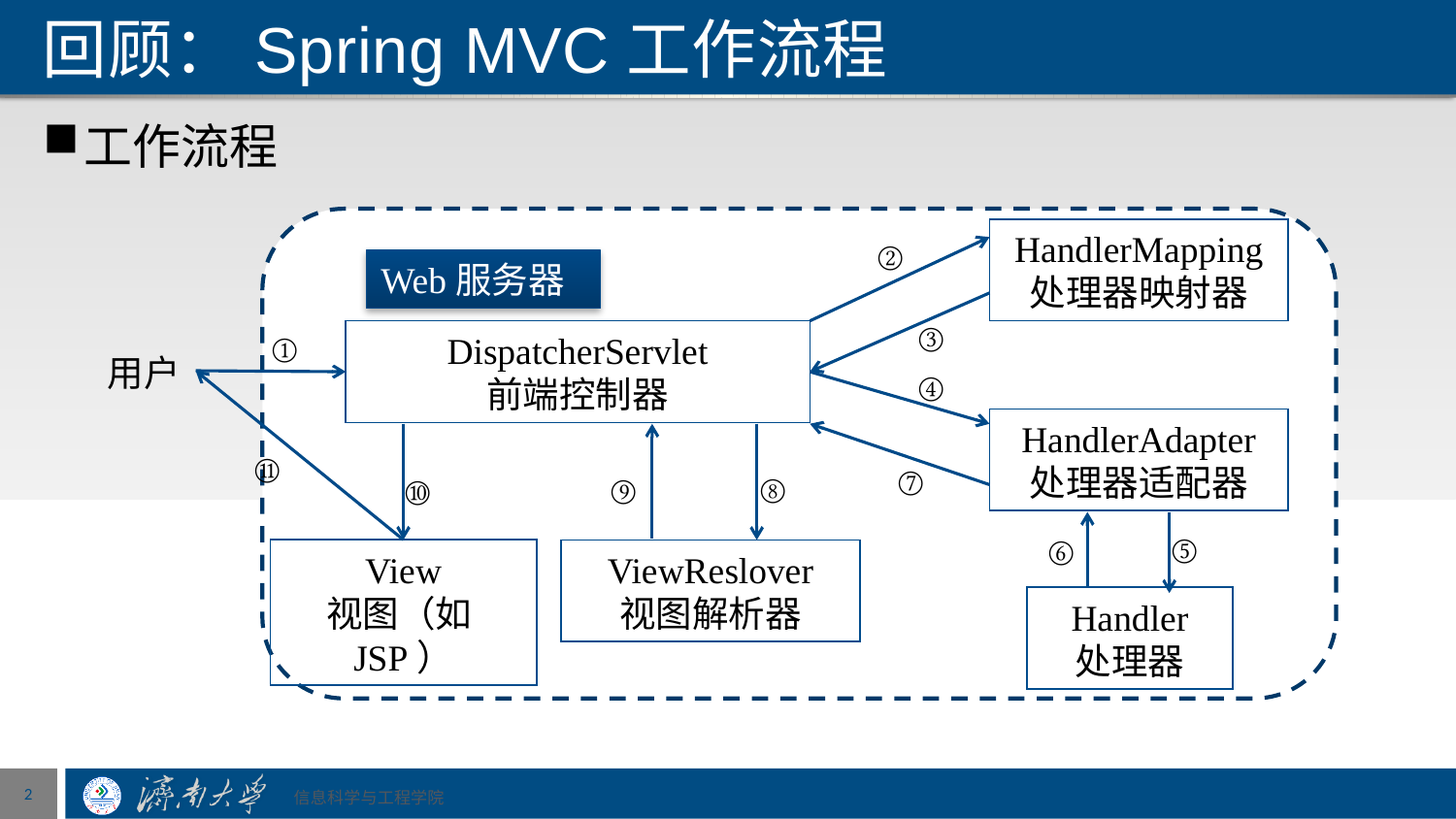

# 回顾：Spring MVC工作流程
工作流程

HandlerMapping
处理器映射器
②
Web服务器
③
①
DispatcherServlet
前端控制器
用户
④
HandlerAdapter
处理器适配器
⑪
⑦
⑧
⑨
⑩
⑤
⑥
View
视图（如JSP）
ViewReslover
视图解析器
Handler
处理器